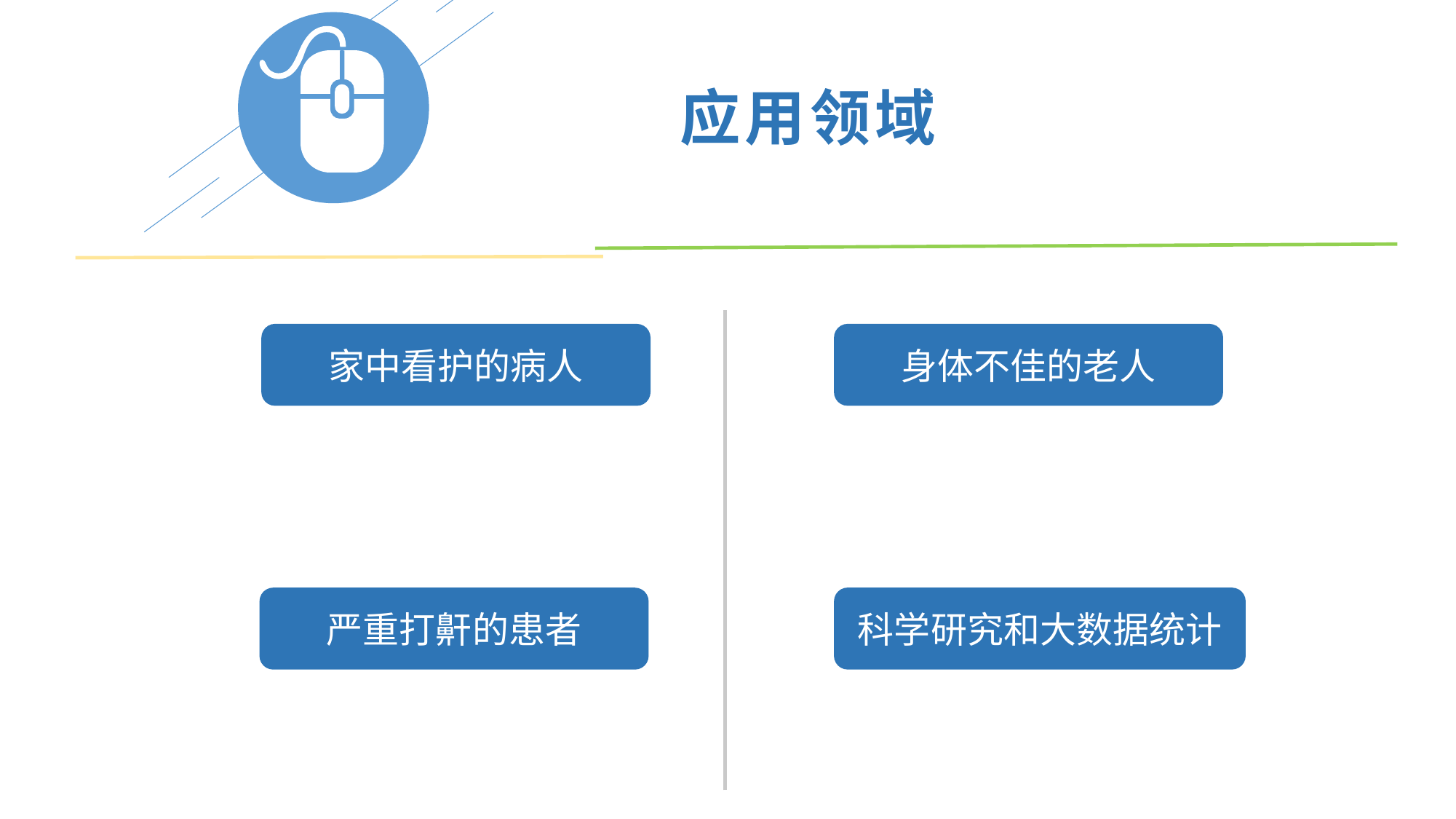

应用领域

家中看护的病人
身体不佳的老人
科学研究和大数据统计
严重打鼾的患者